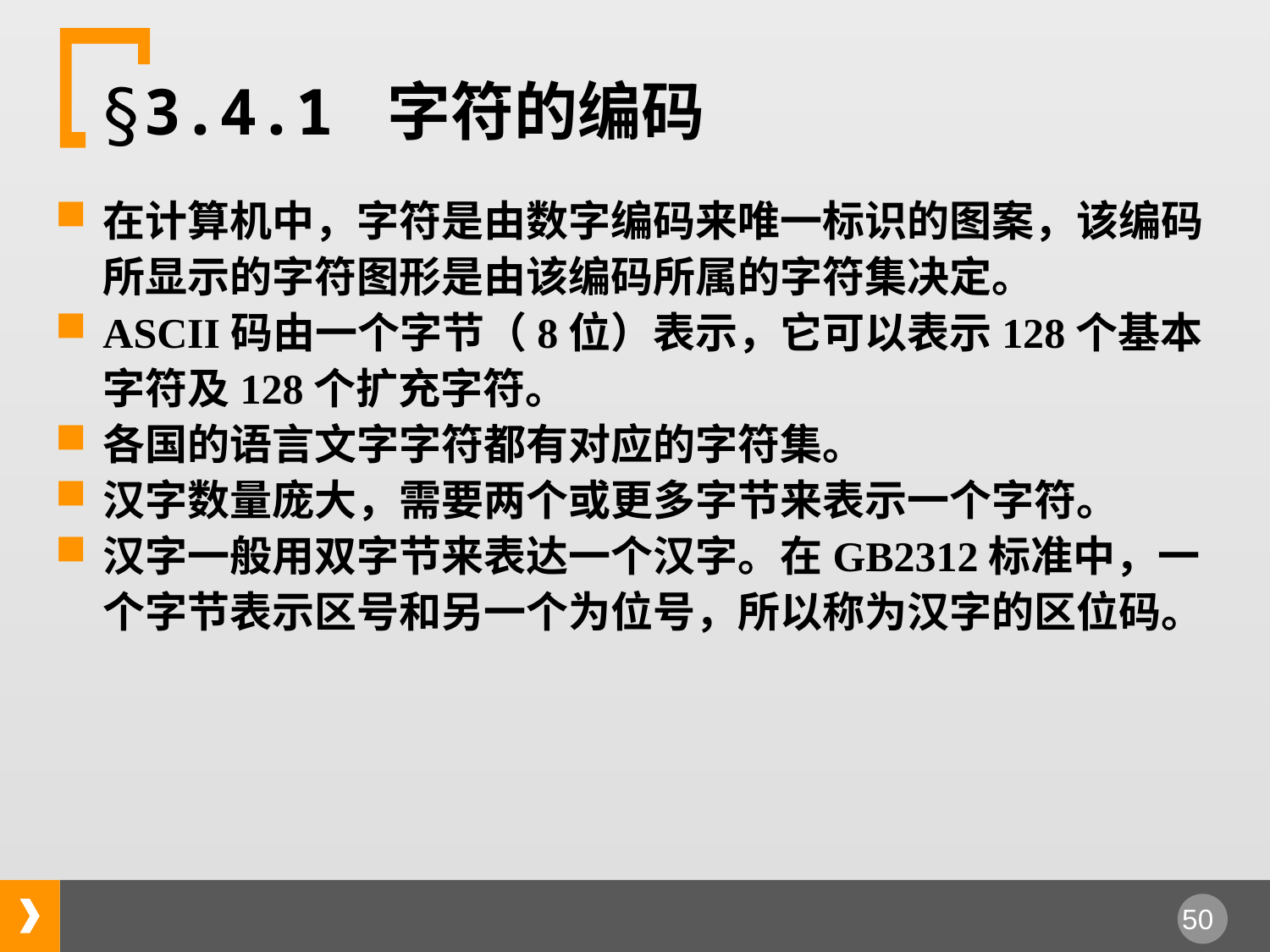

§3.4.1 字符的编码
在计算机中，字符是由数字编码来唯一标识的图案，该编码所显示的字符图形是由该编码所属的字符集决定。
ASCII码由一个字节（8位）表示，它可以表示128个基本字符及128个扩充字符。
各国的语言文字字符都有对应的字符集。
汉字数量庞大，需要两个或更多字节来表示一个字符。
汉字一般用双字节来表达一个汉字。在GB2312标准中，一个字节表示区号和另一个为位号，所以称为汉字的区位码。